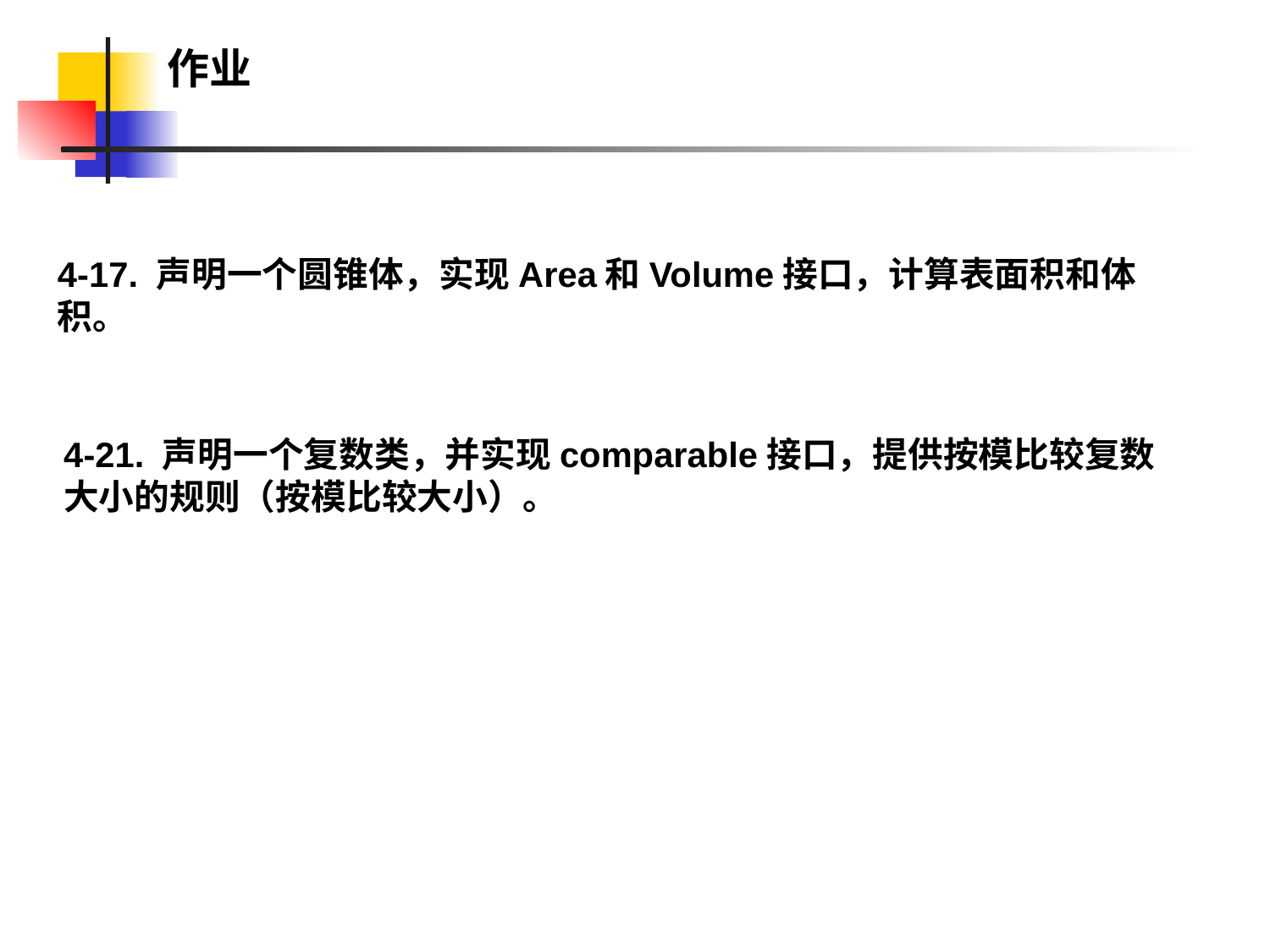

作业
4-17. 声明一个圆锥体，实现Area和Volume接口，计算表面积和体积。
4-21. 声明一个复数类，并实现comparable接口，提供按模比较复数大小的规则（按模比较大小）。